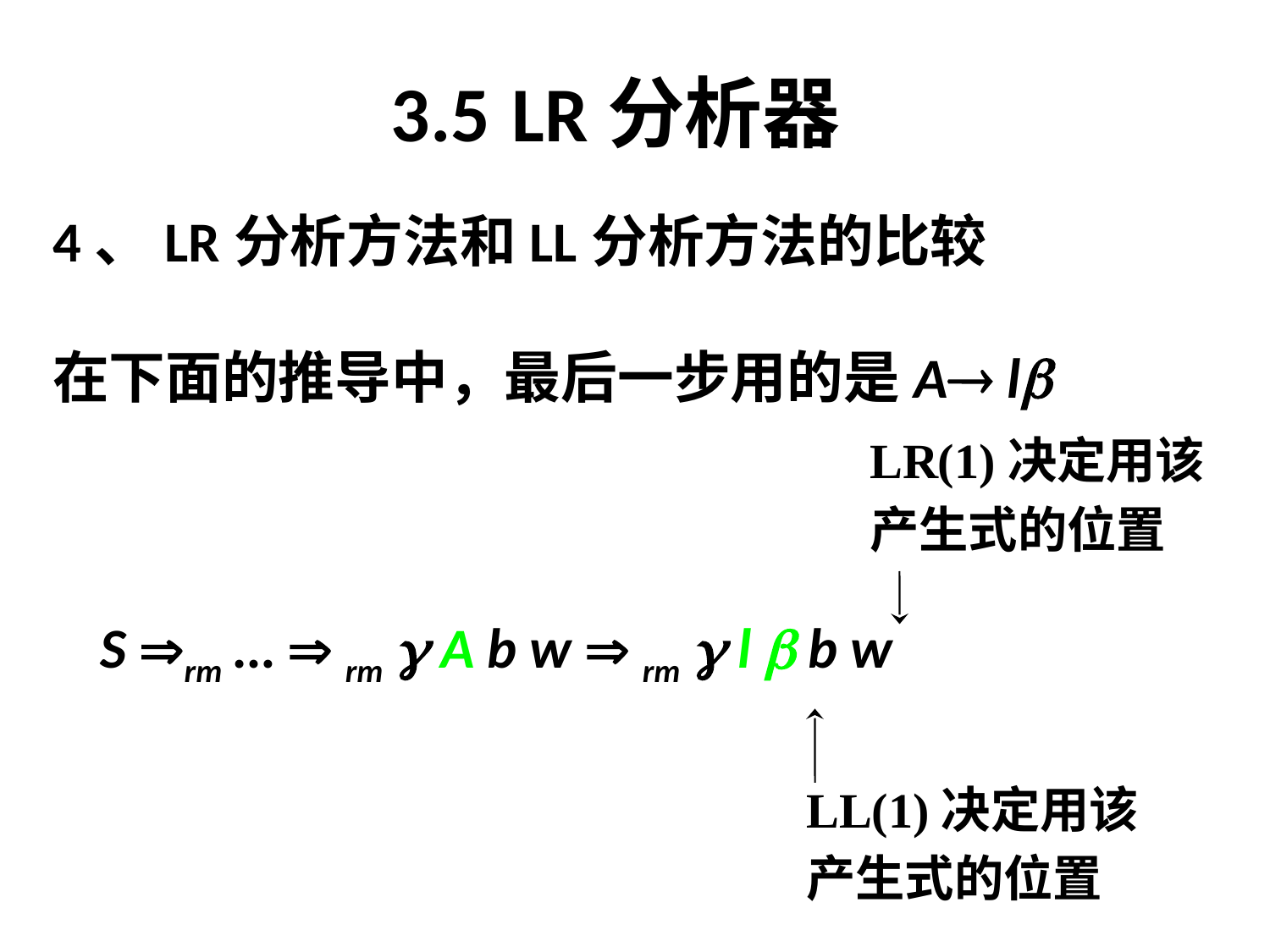

# 3.5 LR分析器
4、LR分析方法和LL分析方法的比较

在下面的推导中，最后一步用的是A→ lβ

	S ⇒rm … ⇒ rm γ A b w ⇒ rm γ l β b w

LR(1)决定用该
产生式的位置

LL(1)决定用该
产生式的位置